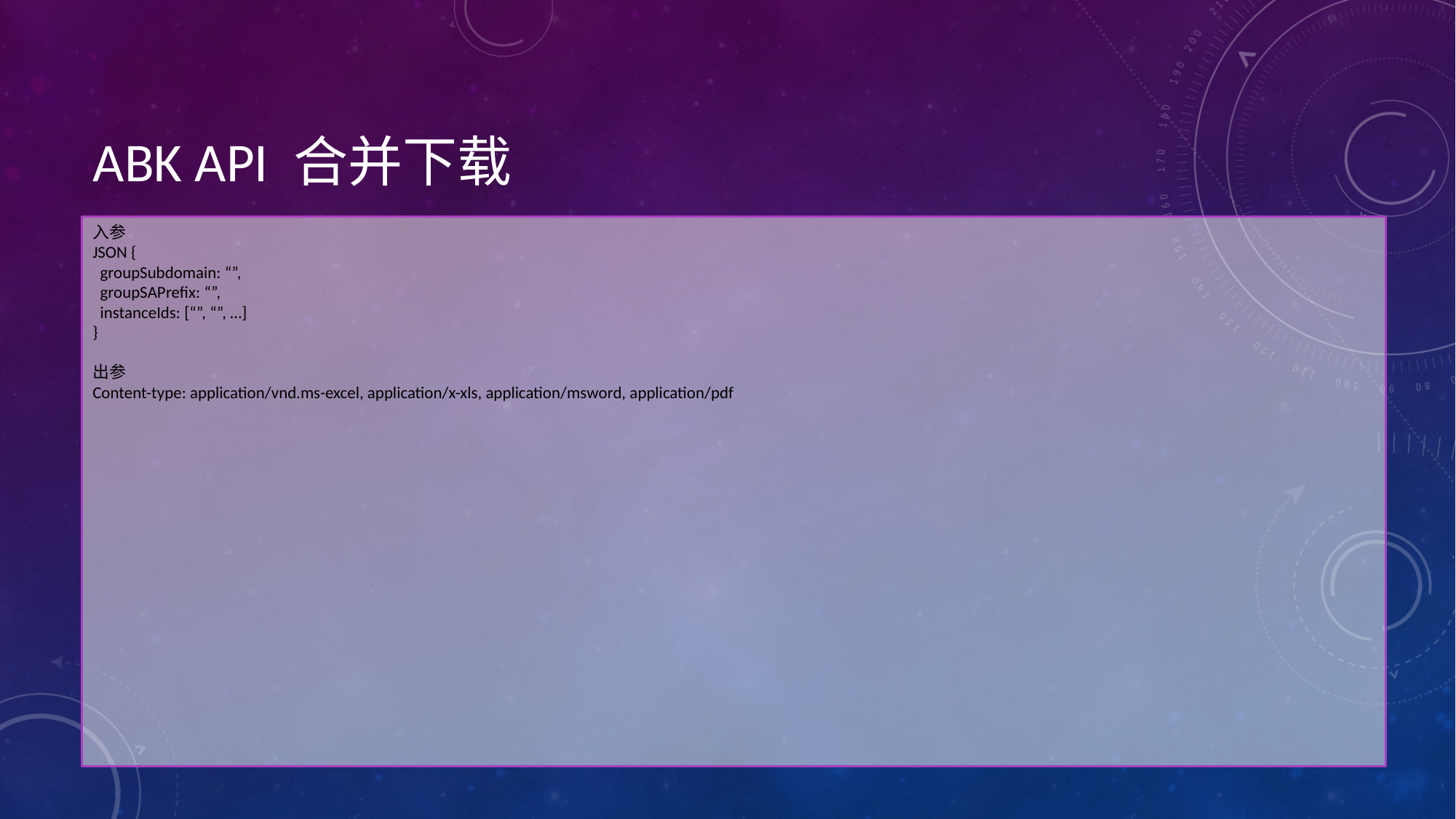

# ABK API 合并下载
入参
JSON {
  groupSubdomain: “”,
  groupSAPrefix: “”,
  instanceIds: [“”, “”, …]
}

出参
Content-type: application/vnd.ms-excel, application/x-xls, application/msword, application/pdf